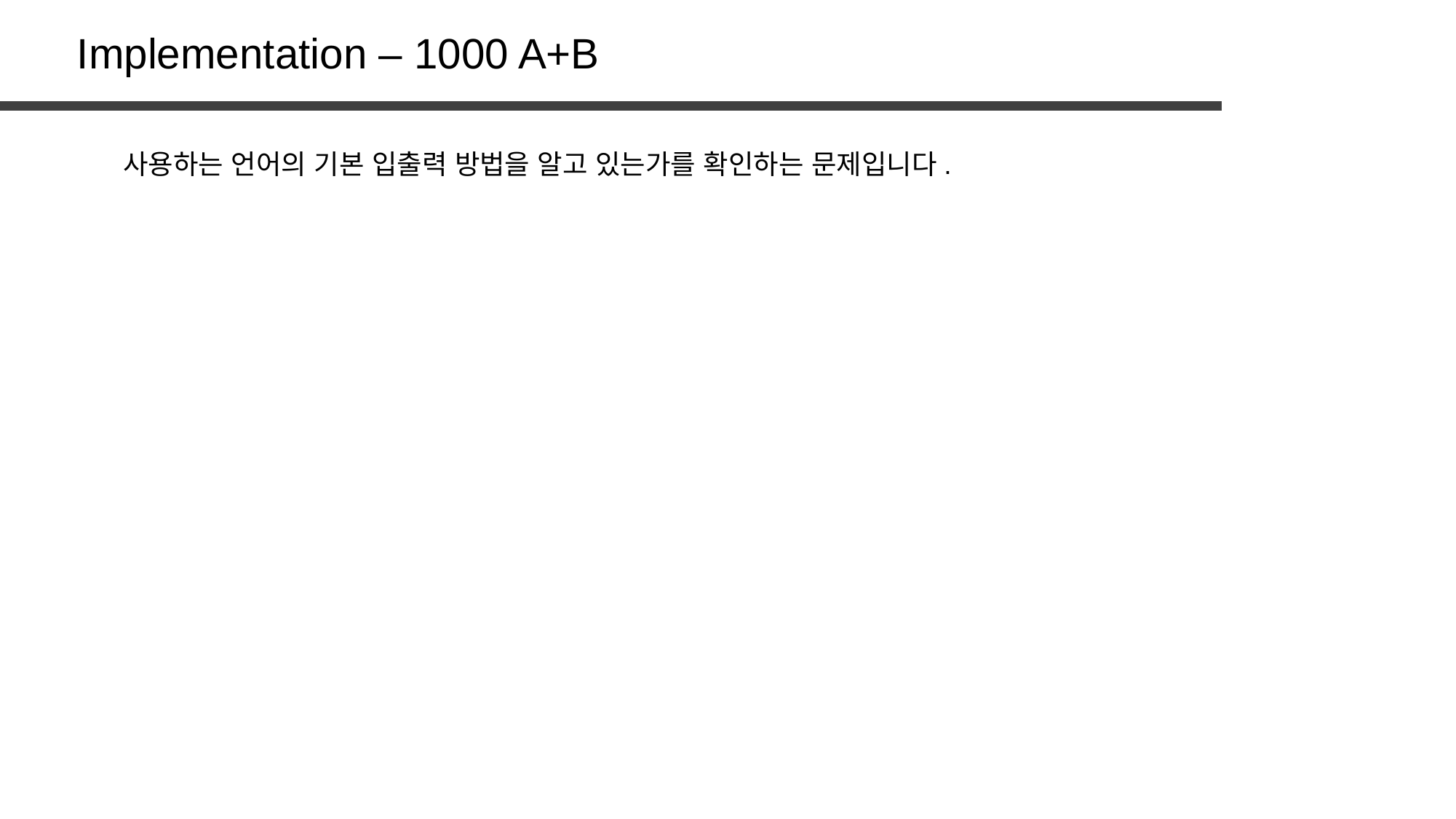

Implementation – 1000 A+B
사용하는 언어의 기본 입출력 방법을 알고 있는가를 확인하는 문제입니다.